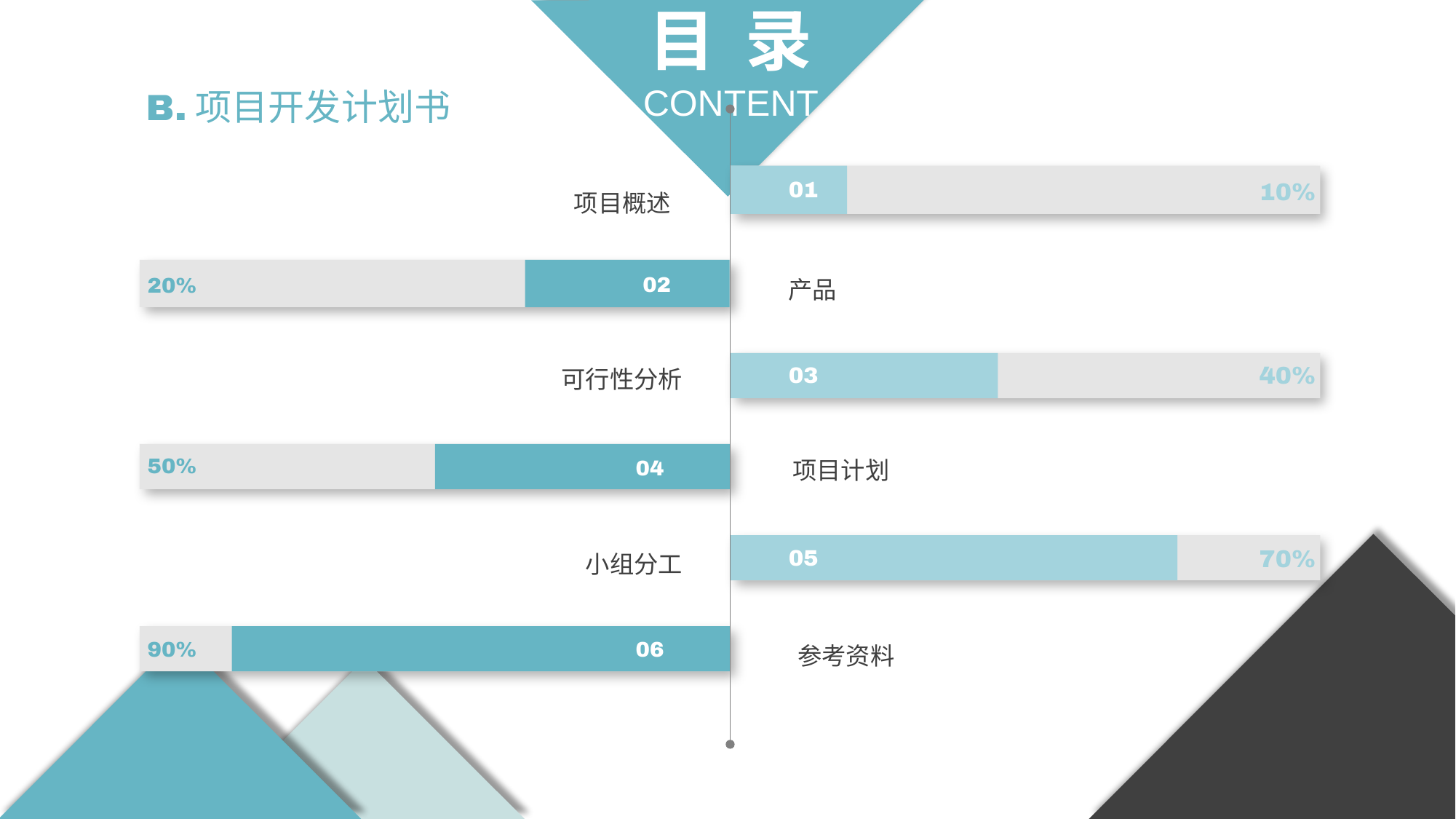

目  录
CONTENT
B.项目开发计划书

项目概述

01
10%

产品

02
20%

可行性分析

40%
03

项目计划
50%
04
小组分工
70%
05

参考资料
90%
06